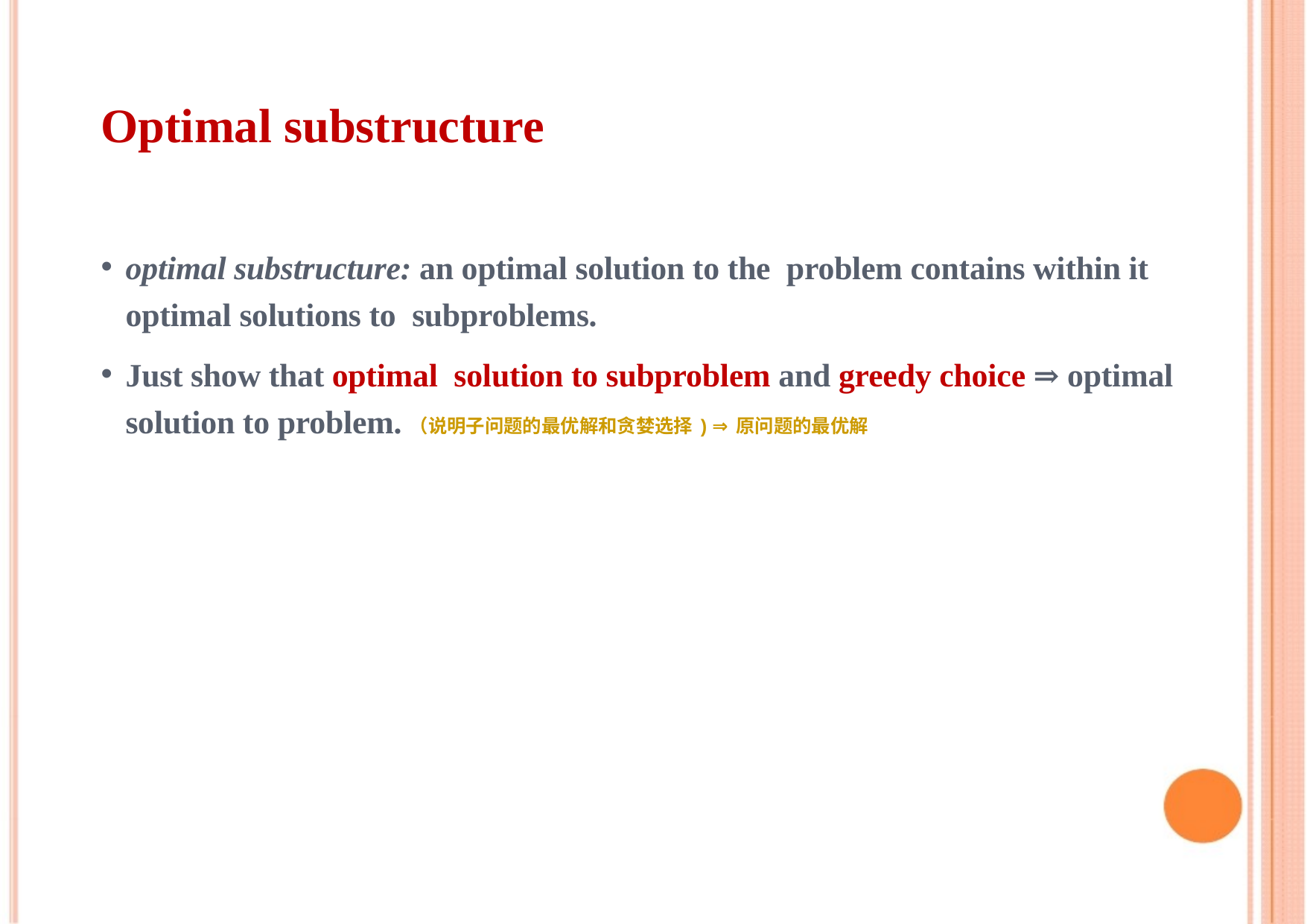

# Optimal substructure
optimal substructure: an optimal solution to the  problem contains within it optimal solutions to  subproblems.
Just show that optimal  solution to subproblem and greedy choice ⇒ optimal solution to problem.（说明子问题的最优解和贪婪选择) ⇒原问题的最优解

33